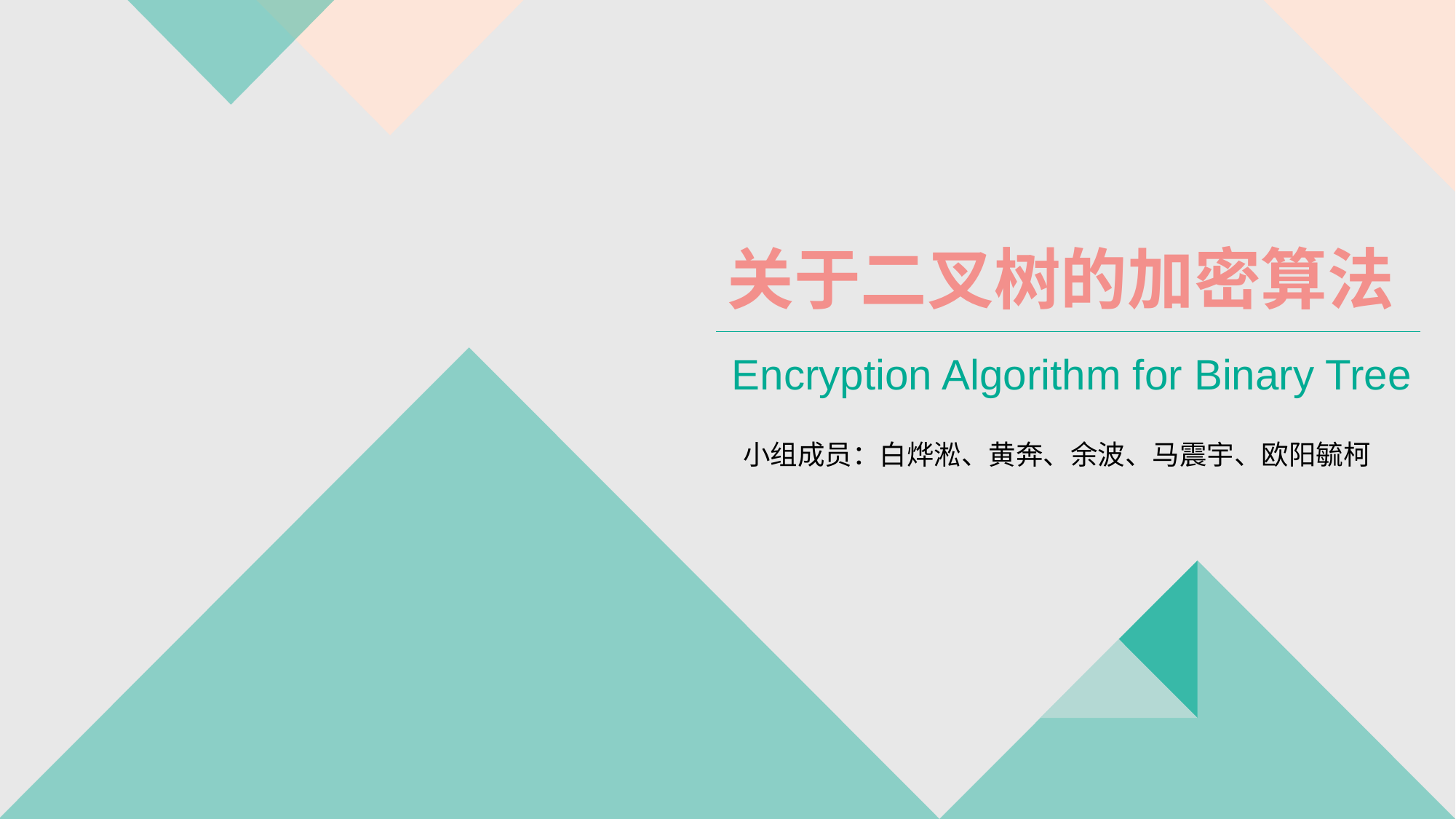

关于二叉树的加密算法
Encryption Algorithm for Binary Tree

小组成员：白烨淞、黄奔、余波、马震宇、欧阳毓柯